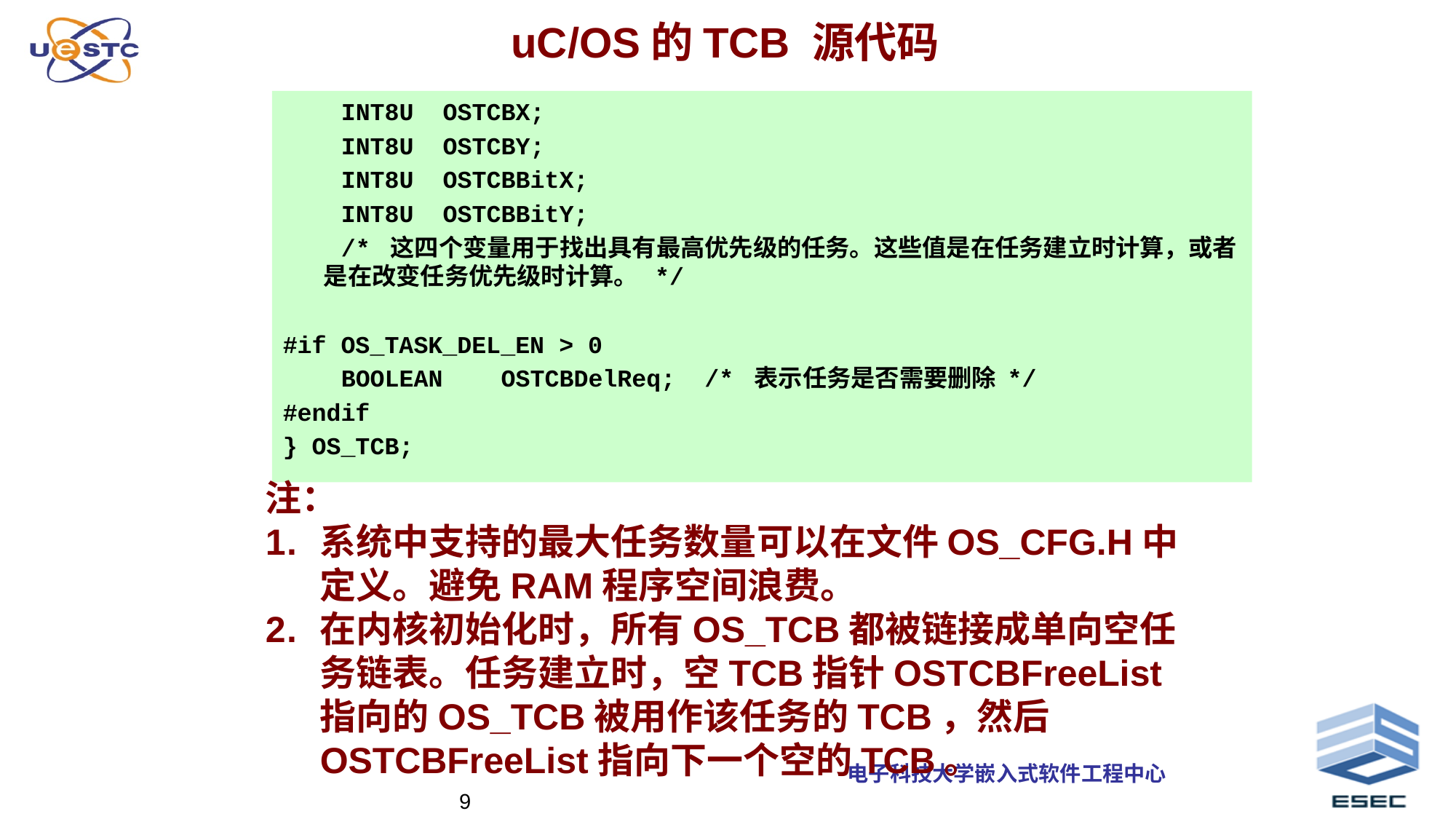

uC/OS的TCB 源代码
    INT8U  OSTCBX;
    INT8U  OSTCBY;
    INT8U  OSTCBBitX;
    INT8U  OSTCBBitY;
    /* 这四个变量用于找出具有最高优先级的任务。这些值是在任务建立时计算，或者是在改变任务优先级时计算。  */

#if OS_TASK_DEL_EN > 0
    BOOLEAN    OSTCBDelReq;  /* 表示任务是否需要删除 */
#endif
} OS_TCB;
注：
系统中支持的最大任务数量可以在文件OS_CFG.H中定义。避免RAM程序空间浪费。
在内核初始化时，所有OS_TCB都被链接成单向空任务链表。任务建立时，空TCB指针OSTCBFreeList指向的OS_TCB被用作该任务的TCB，然后OSTCBFreeList指向下一个空的TCB。
9